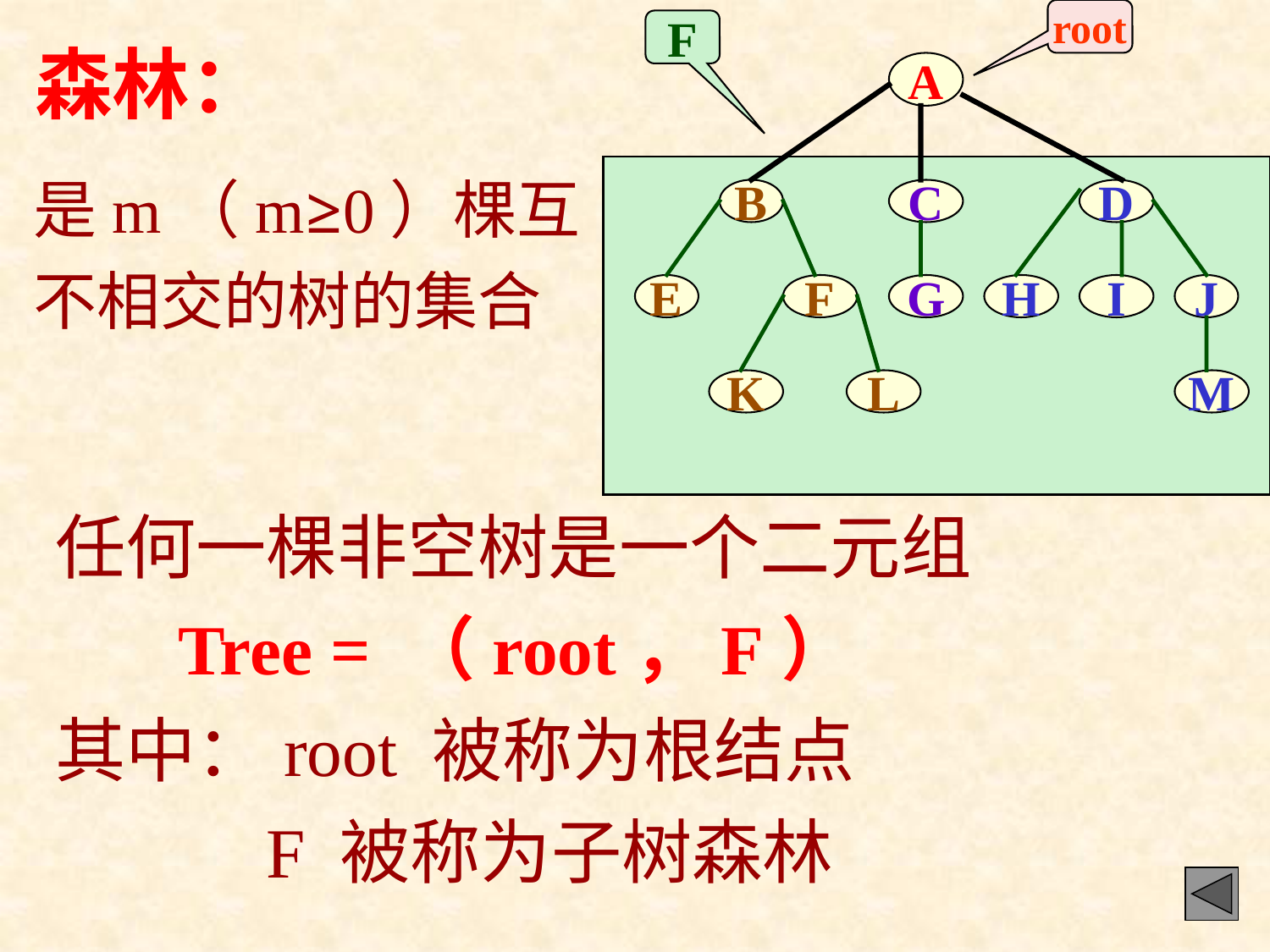

root
森林：
F
A

是m（m≥0）棵互
不相交的树的集合

B
C
D

E
F
G
H
I
J

K
L
M
任何一棵非空树是一个二元组
       Tree = （root，F）
其中：root 被称为根结点
            F 被称为子树森林